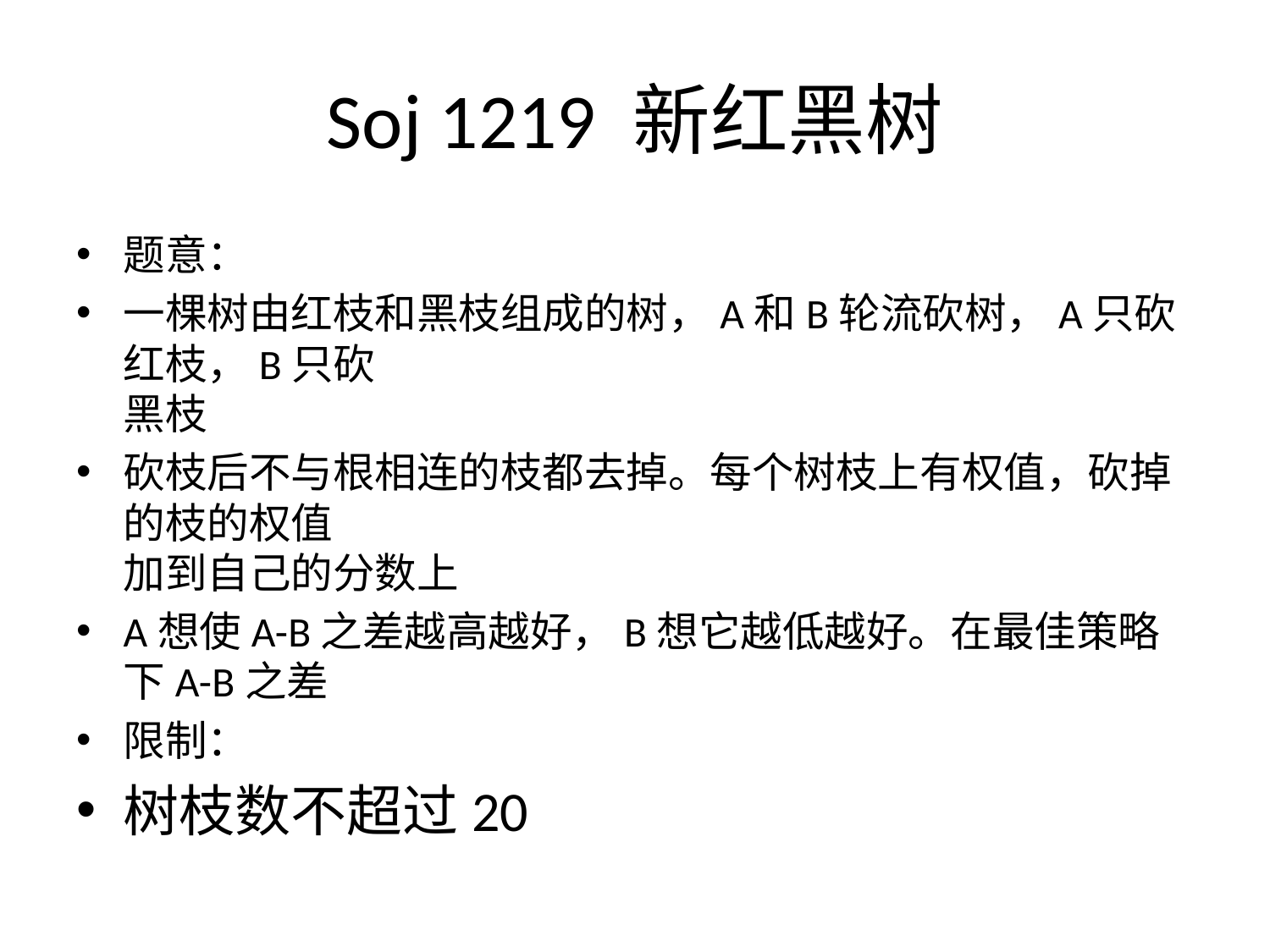

# Soj 1219 新红黑树
题意：
一棵树由红枝和黑枝组成的树，A和B轮流砍树，A只砍红枝，B只砍
黑枝
砍枝后不与根相连的枝都去掉。每个树枝上有权值，砍掉的枝的权值
加到自己的分数上
A想使A-­B之差越高越好，B想它越低越好。在最佳策略下A-­B之差
限制：
树枝数不超过20